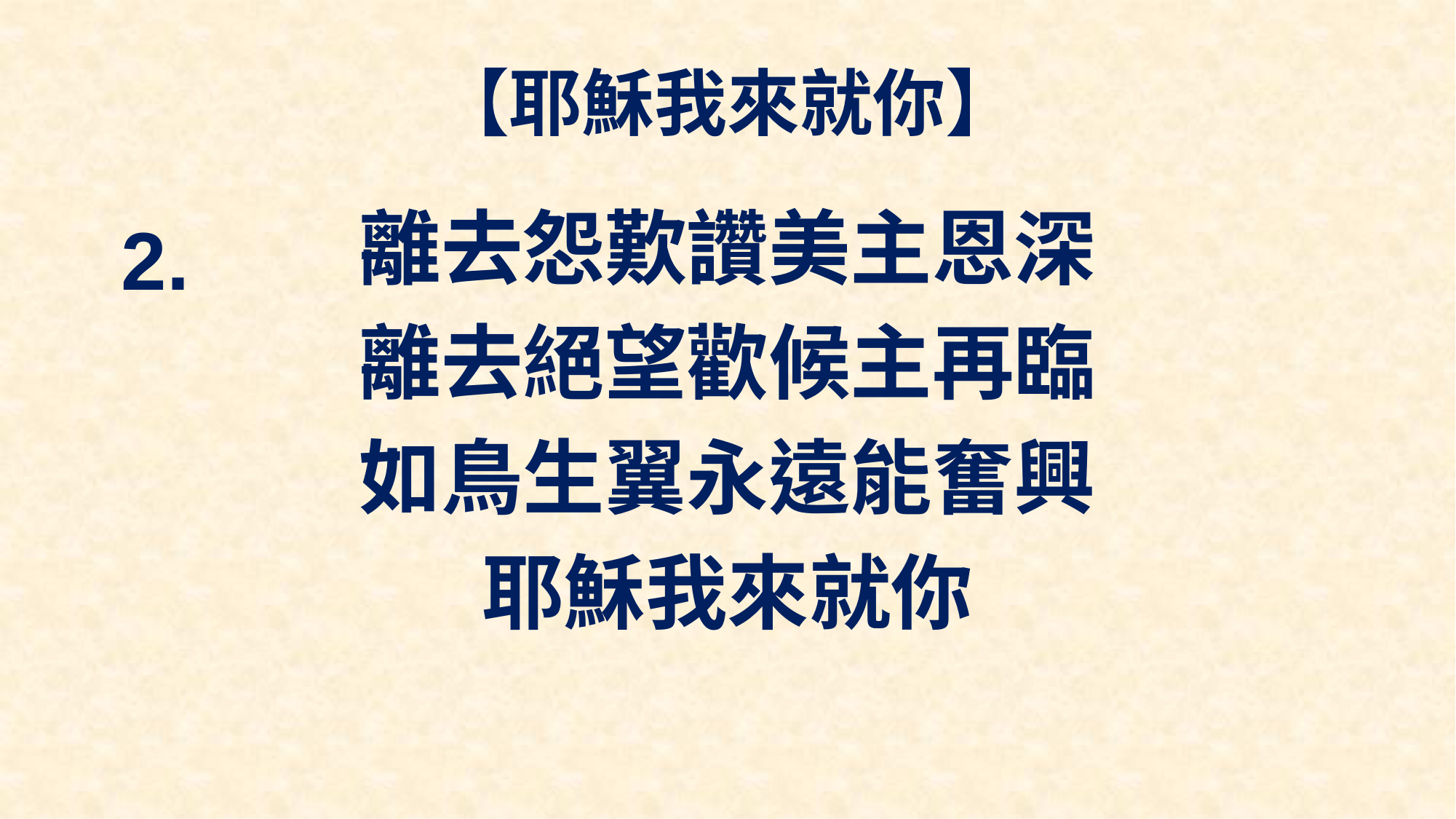

# 【耶穌我來就你】
離去怨歎讚美主恩深
離去絕望歡候主再臨
如鳥生翼永遠能奮興
耶穌我來就你
2.